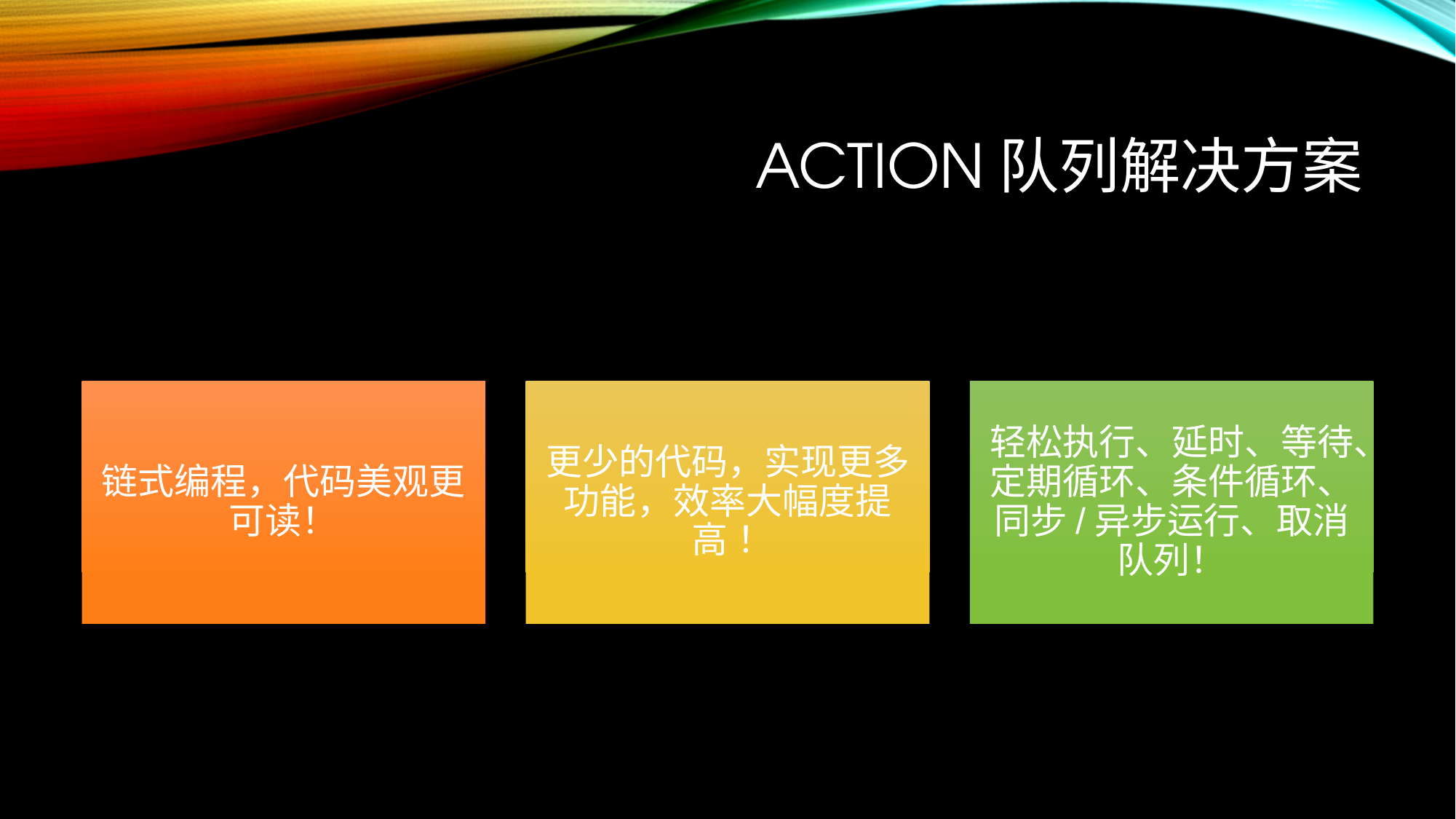

# Action队列解决方案
链式编程，代码美观更可读！
更少的代码，实现更多功能，效率大幅度提高！
轻松执行、延时、等待、定期循环、条件循环、同步/异步运行、取消队列！